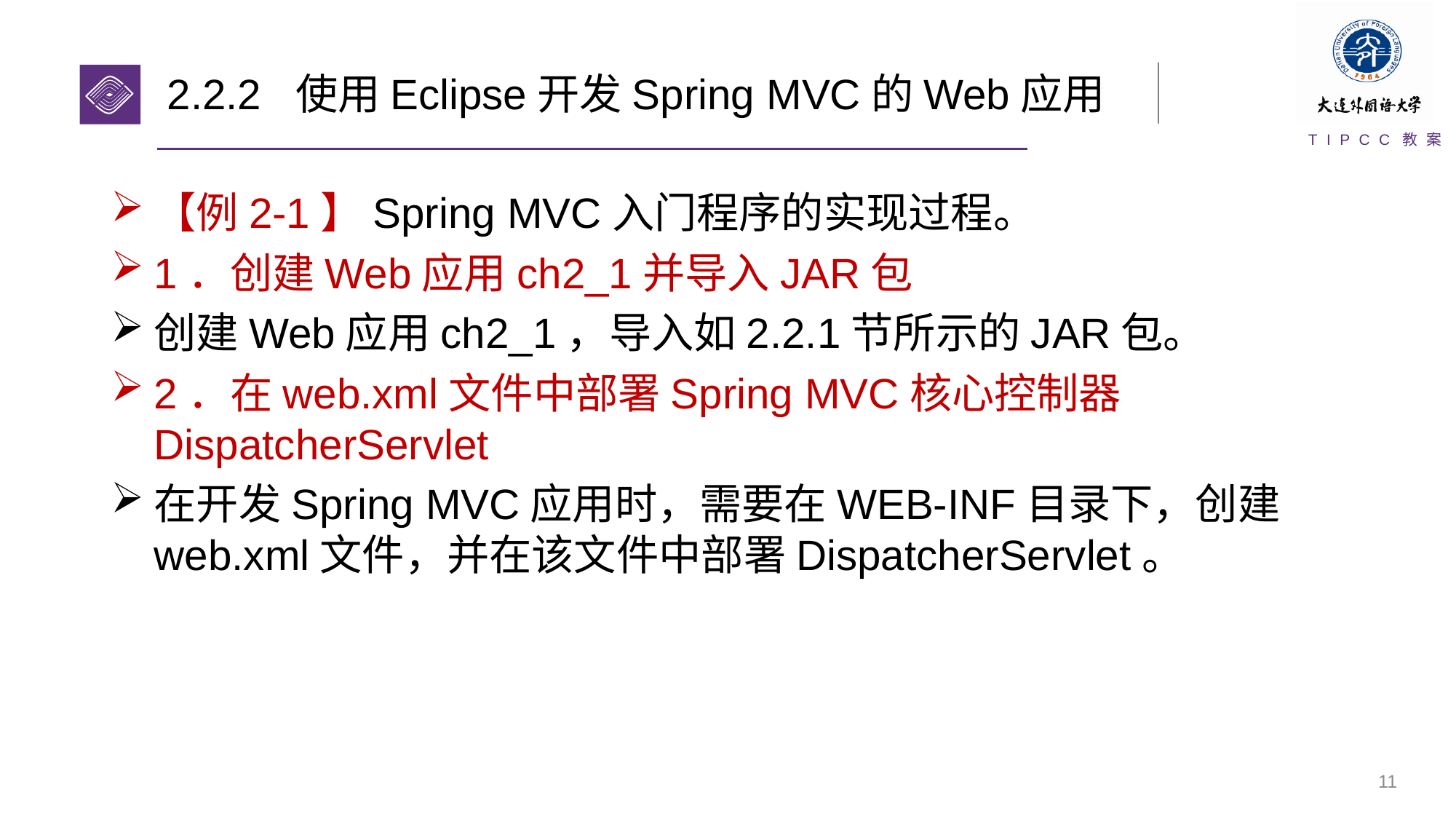

# 2.2.2  使用Eclipse开发Spring MVC的Web应用
【例2-1】Spring MVC入门程序的实现过程。
1．创建Web应用ch2_1并导入JAR包
创建Web应用ch2_1，导入如2.2.1节所示的JAR包。
2．在web.xml文件中部署Spring MVC核心控制器DispatcherServlet
在开发Spring MVC应用时，需要在WEB-INF目录下，创建web.xml文件，并在该文件中部署DispatcherServlet。

11